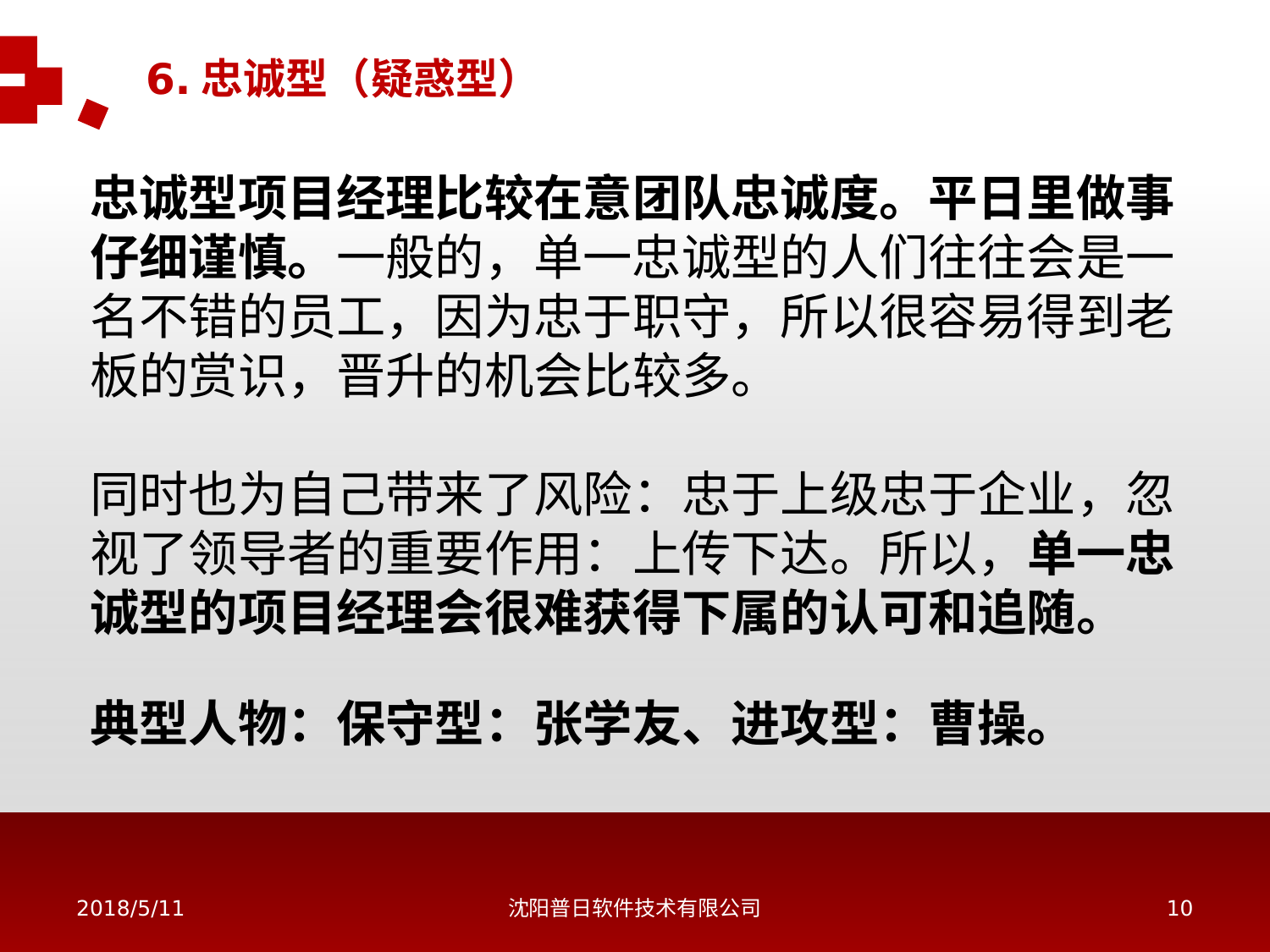

6.忠诚型（疑惑型）
忠诚型项目经理比较在意团队忠诚度。平日里做事仔细谨慎。一般的，单一忠诚型的人们往往会是一名不错的员工，因为忠于职守，所以很容易得到老板的赏识，晋升的机会比较多。
同时也为自己带来了风险：忠于上级忠于企业，忽视了领导者的重要作用：上传下达。所以，单一忠诚型的项目经理会很难获得下属的认可和追随。
典型人物：保守型：张学友、进攻型：曹操。
2018/5/11
沈阳普日软件技术有限公司
10